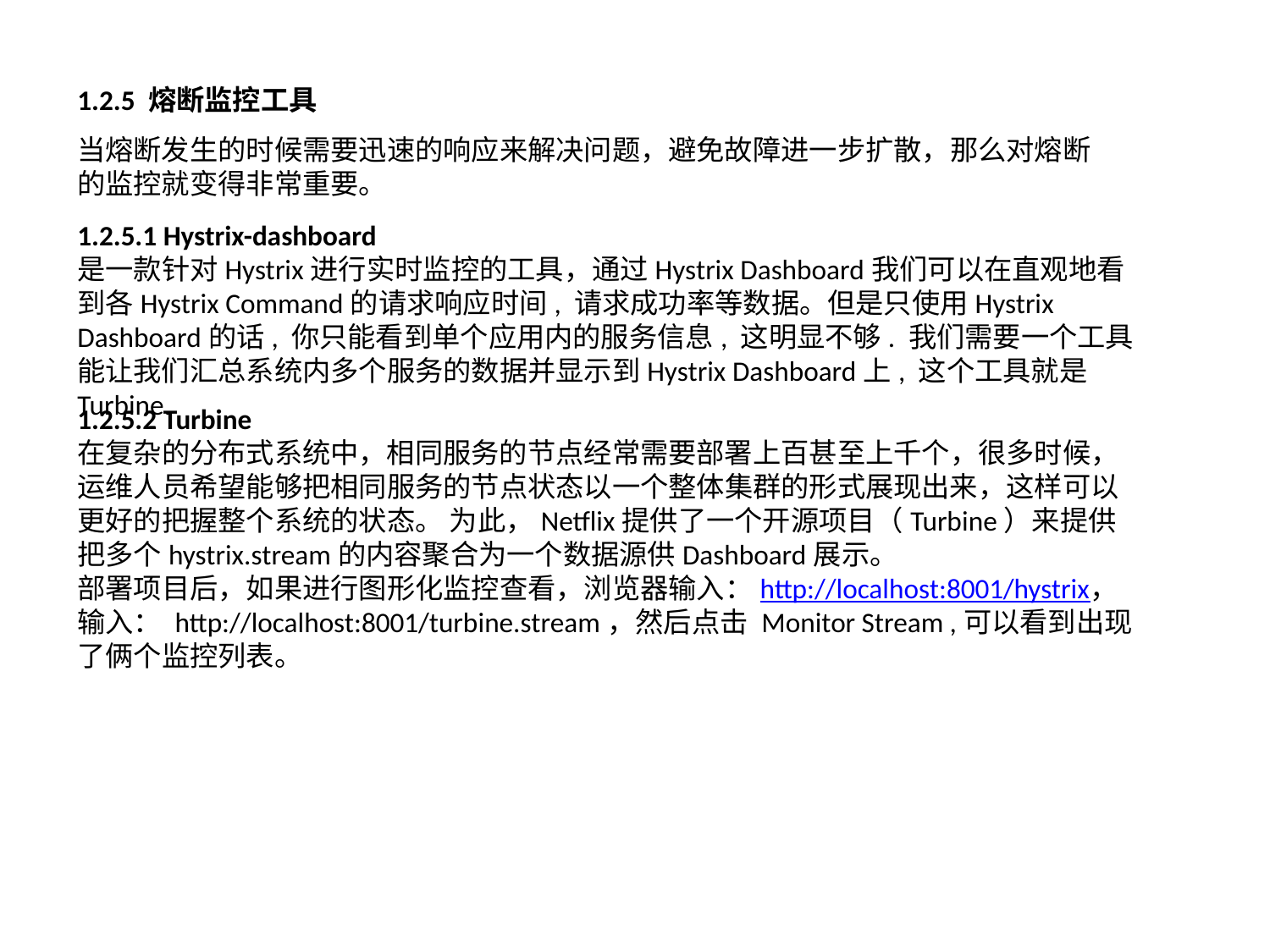

1.2.5 熔断监控工具
当熔断发生的时候需要迅速的响应来解决问题，避免故障进一步扩散，那么对熔断的监控就变得非常重要。
1.2.5.1 Hystrix-dashboard
是一款针对Hystrix进行实时监控的工具，通过Hystrix Dashboard我们可以在直观地看到各Hystrix Command的请求响应时间, 请求成功率等数据。但是只使用Hystrix Dashboard的话, 你只能看到单个应用内的服务信息, 这明显不够. 我们需要一个工具能让我们汇总系统内多个服务的数据并显示到Hystrix Dashboard上, 这个工具就是Turbine.
1.2.5.2 Turbine
在复杂的分布式系统中，相同服务的节点经常需要部署上百甚至上千个，很多时候，运维人员希望能够把相同服务的节点状态以一个整体集群的形式展现出来，这样可以更好的把握整个系统的状态。 为此，Netflix提供了一个开源项目（Turbine）来提供把多个hystrix.stream的内容聚合为一个数据源供Dashboard展示。
部署项目后，如果进行图形化监控查看，浏览器输入：http://localhost:8001/hystrix，输入： http://localhost:8001/turbine.stream，然后点击 Monitor Stream ,可以看到出现了俩个监控列表。